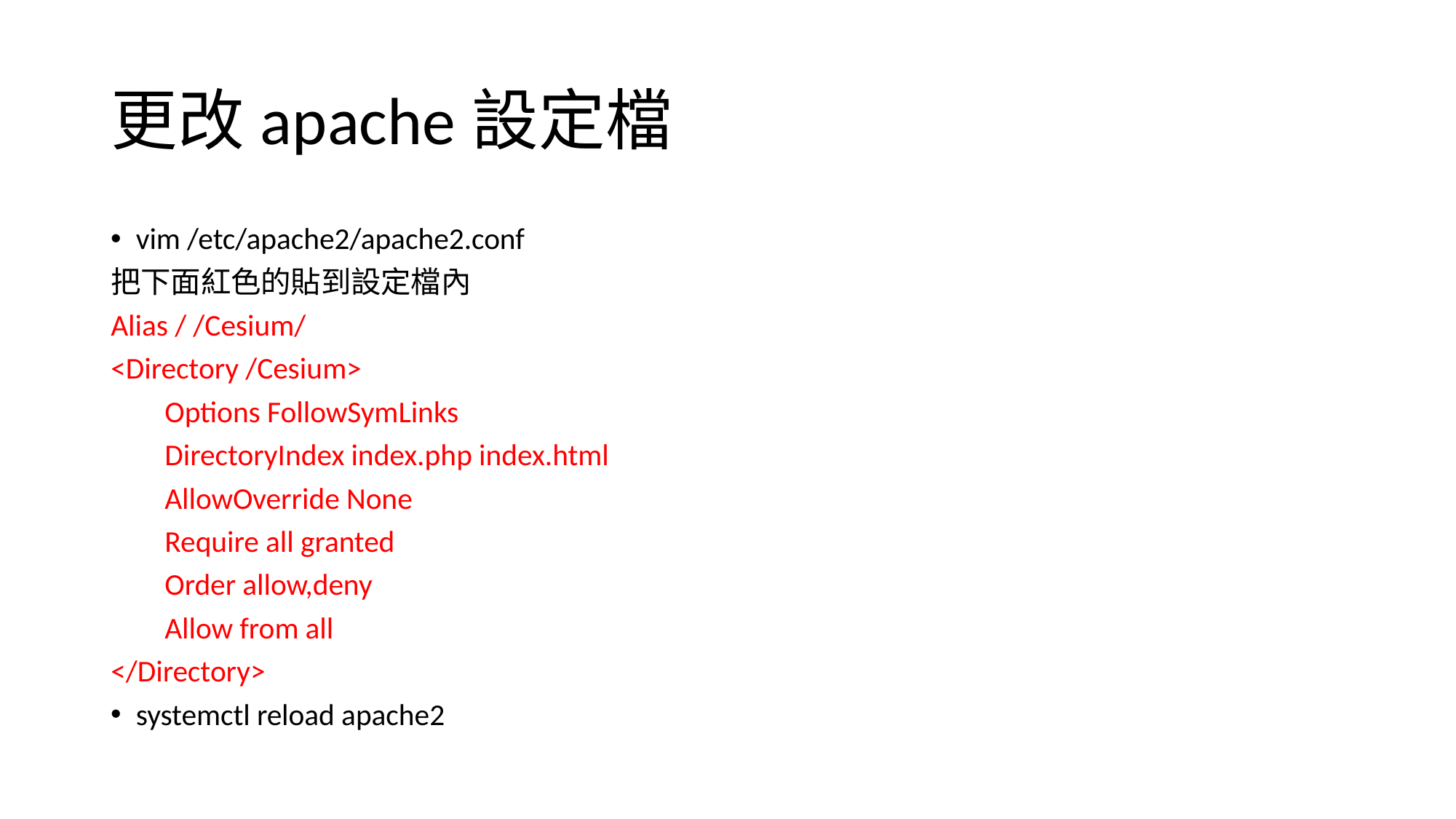

# 更改apache設定檔
vim /etc/apache2/apache2.conf
把下面紅色的貼到設定檔內
Alias / /Cesium/
<Directory /Cesium>
        Options FollowSymLinks
        DirectoryIndex index.php index.html
        AllowOverride None
        Require all granted
        Order allow,deny
        Allow from all
</Directory>
systemctl reload apache2